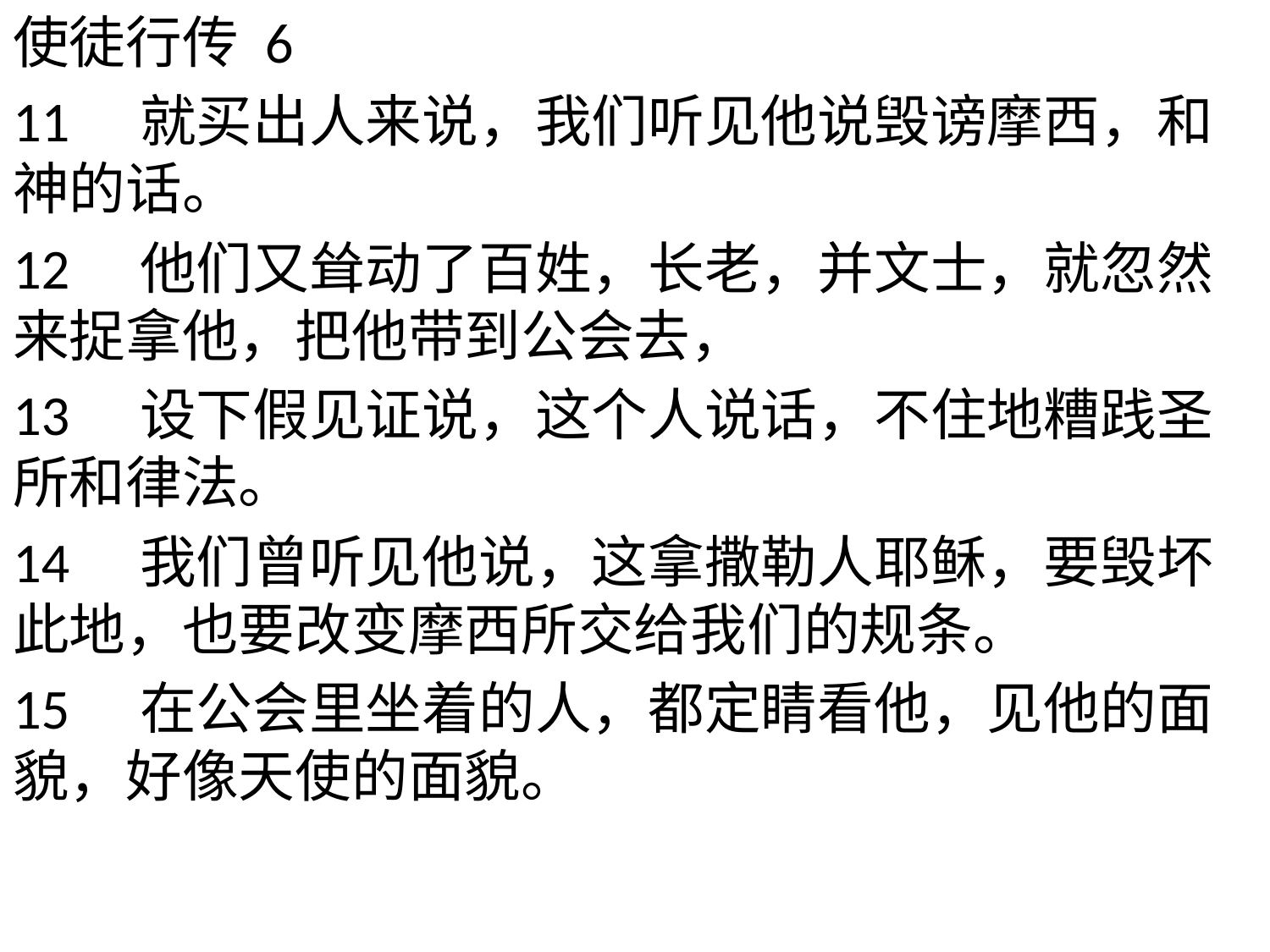

使徒行传 6
11	就买出人来说，我们听见他说毁谤摩西，和神的话。
12	他们又耸动了百姓，长老，并文士，就忽然来捉拿他，把他带到公会去，
13	设下假见证说，这个人说话，不住地糟践圣所和律法。
14	我们曾听见他说，这拿撒勒人耶稣，要毁坏此地，也要改变摩西所交给我们的规条。
15	在公会里坐着的人，都定睛看他，见他的面貌，好像天使的面貌。